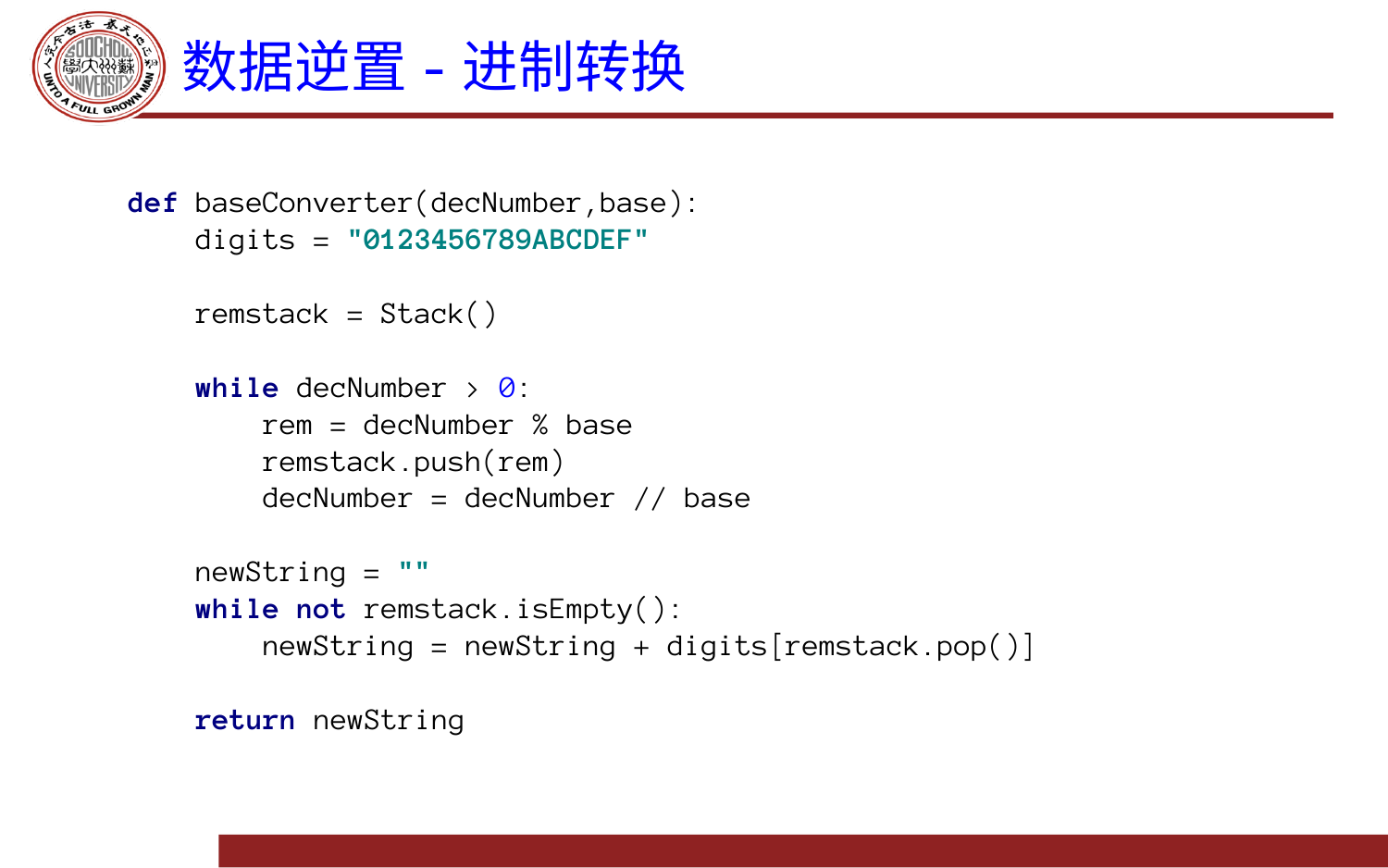

# 数据逆置-进制转换
def baseConverter(decNumber,base):
    digits = "0123456789ABCDEF"
    remstack = Stack()
    while decNumber > 0:
        rem = decNumber % base
        remstack.push(rem)
        decNumber = decNumber // base
    newString = ""
    while not remstack.isEmpty():
        newString = newString + digits[remstack.pop()]
    return newString